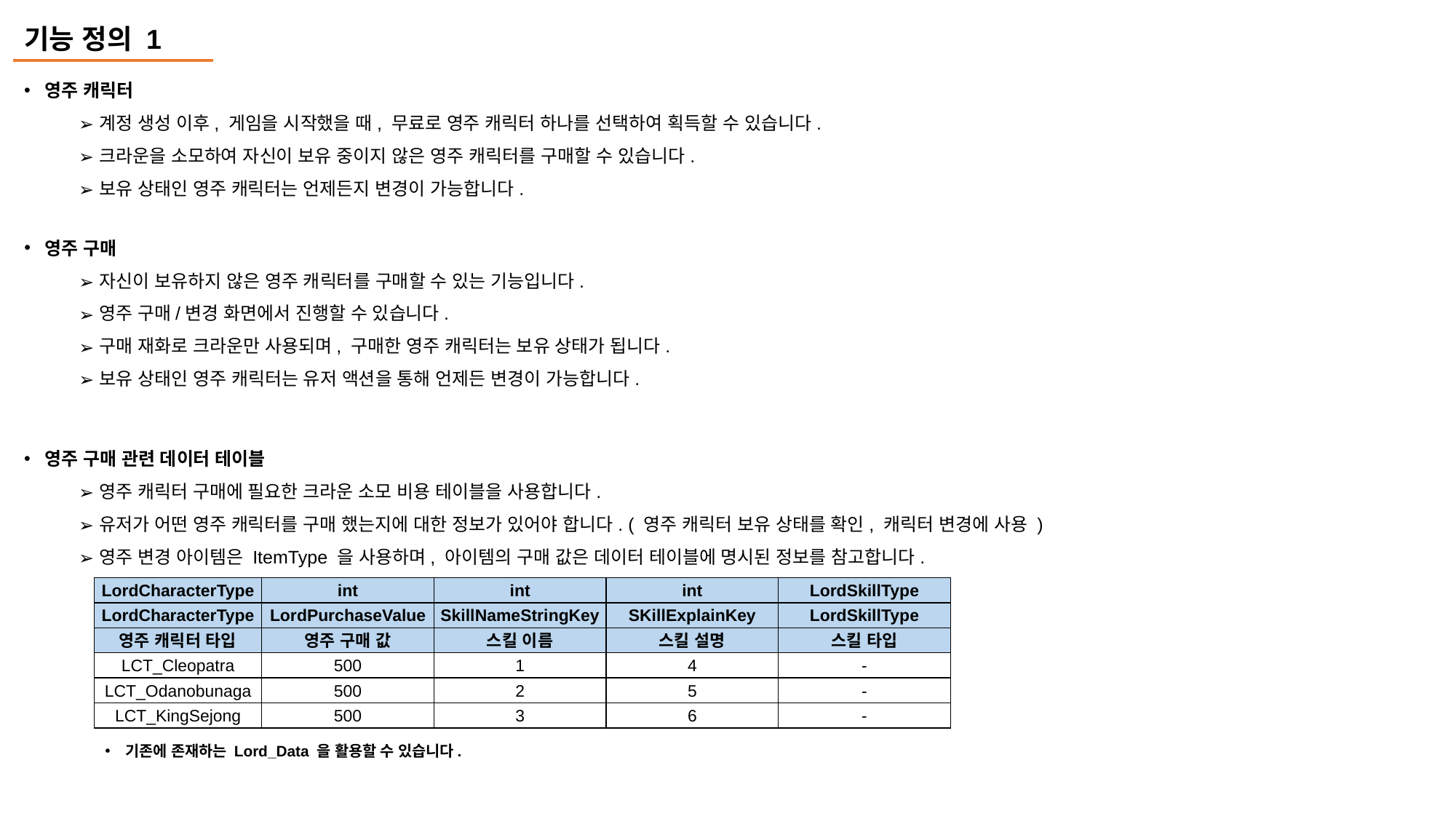

기능 정의 1
영주 캐릭터
계정 생성 이후, 게임을 시작했을 때, 무료로 영주 캐릭터 하나를 선택하여 획득할 수 있습니다.
크라운을 소모하여 자신이 보유 중이지 않은 영주 캐릭터를 구매할 수 있습니다.
보유 상태인 영주 캐릭터는 언제든지 변경이 가능합니다.
영주 구매
자신이 보유하지 않은 영주 캐릭터를 구매할 수 있는 기능입니다.
영주 구매/변경 화면에서 진행할 수 있습니다.
구매 재화로 크라운만 사용되며, 구매한 영주 캐릭터는 보유 상태가 됩니다.
보유 상태인 영주 캐릭터는 유저 액션을 통해 언제든 변경이 가능합니다.
영주 구매 관련 데이터 테이블
영주 캐릭터 구매에 필요한 크라운 소모 비용 테이블을 사용합니다.
유저가 어떤 영주 캐릭터를 구매 했는지에 대한 정보가 있어야 합니다. ( 영주 캐릭터 보유 상태를 확인, 캐릭터 변경에 사용 )
영주 변경 아이템은 ItemType 을 사용하며, 아이템의 구매 값은 데이터 테이블에 명시된 정보를 참고합니다.
| LordCharacterType | int | int | int | LordSkillType |
| --- | --- | --- | --- | --- |
| LordCharacterType | LordPurchaseValue | SkillNameStringKey | SKillExplainKey | LordSkillType |
| 영주 캐릭터 타입 | 영주 구매 값 | 스킬 이름 | 스킬 설명 | 스킬 타입 |
| LCT\_Cleopatra | 500 | 1 | 4 | - |
| LCT\_Odanobunaga | 500 | 2 | 5 | - |
| LCT\_KingSejong | 500 | 3 | 6 | - |
기존에 존재하는 Lord_Data 을 활용할 수 있습니다.